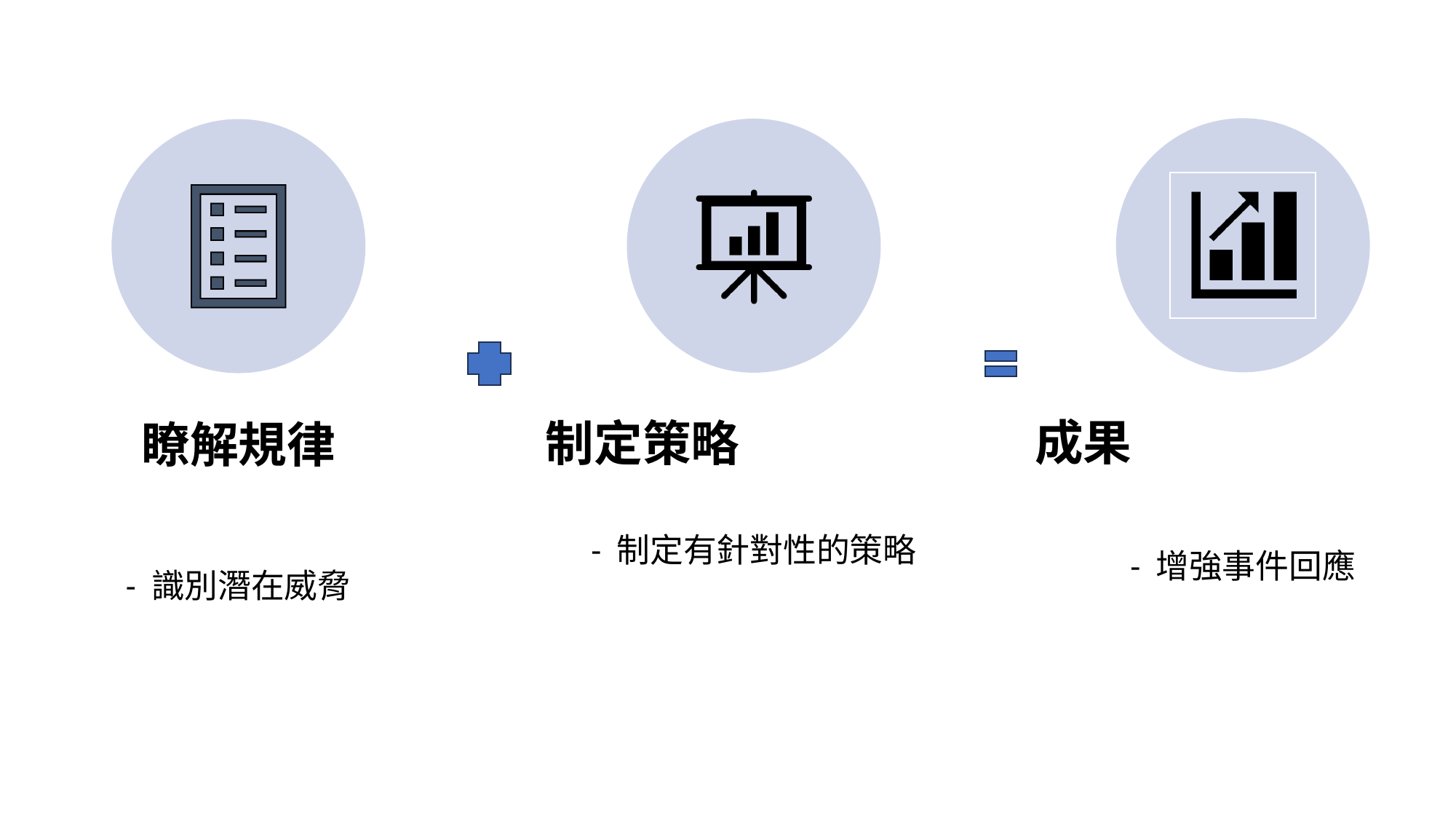

瞭解規律

- 識別潛在威脅
制定策略

- 制定有針對性的策略
成果

- 增強事件回應